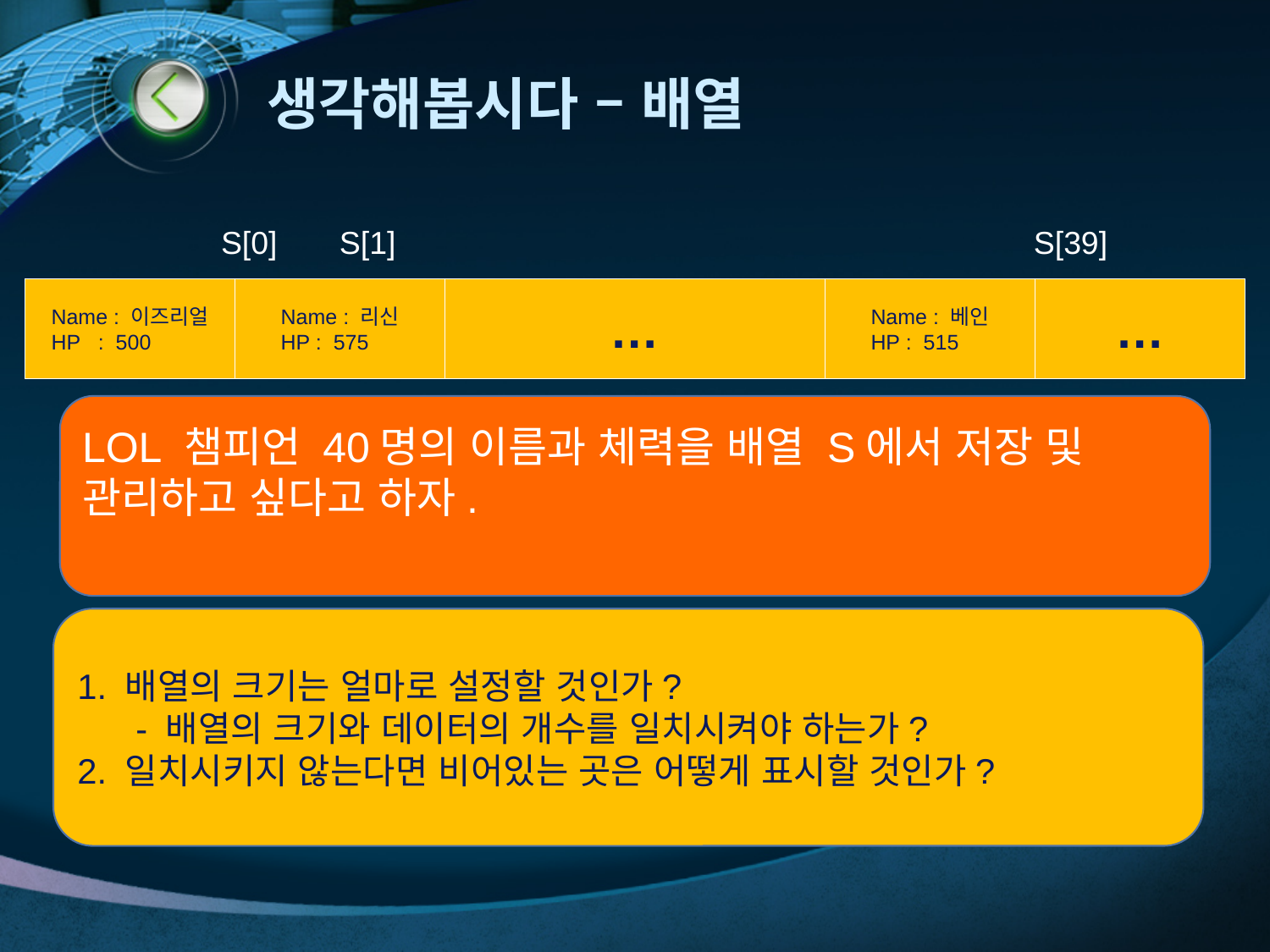

# 생각해봅시다 – 배열
S[0]       S[1]                                                                        S[39]
Name : 이즈리얼
HP   :  500
Name : 리신
HP :  575
…
Name : 베인
HP :  515
…
LOL 챔피언 40명의 이름과 체력을 배열 S에서 저장 및 관리하고 싶다고 하자.

1. 배열의 크기는 얼마로 설정할 것인가?
      - 배열의 크기와 데이터의 개수를 일치시켜야 하는가?
2. 일치시키지 않는다면 비어있는 곳은 어떻게 표시할 것인가?